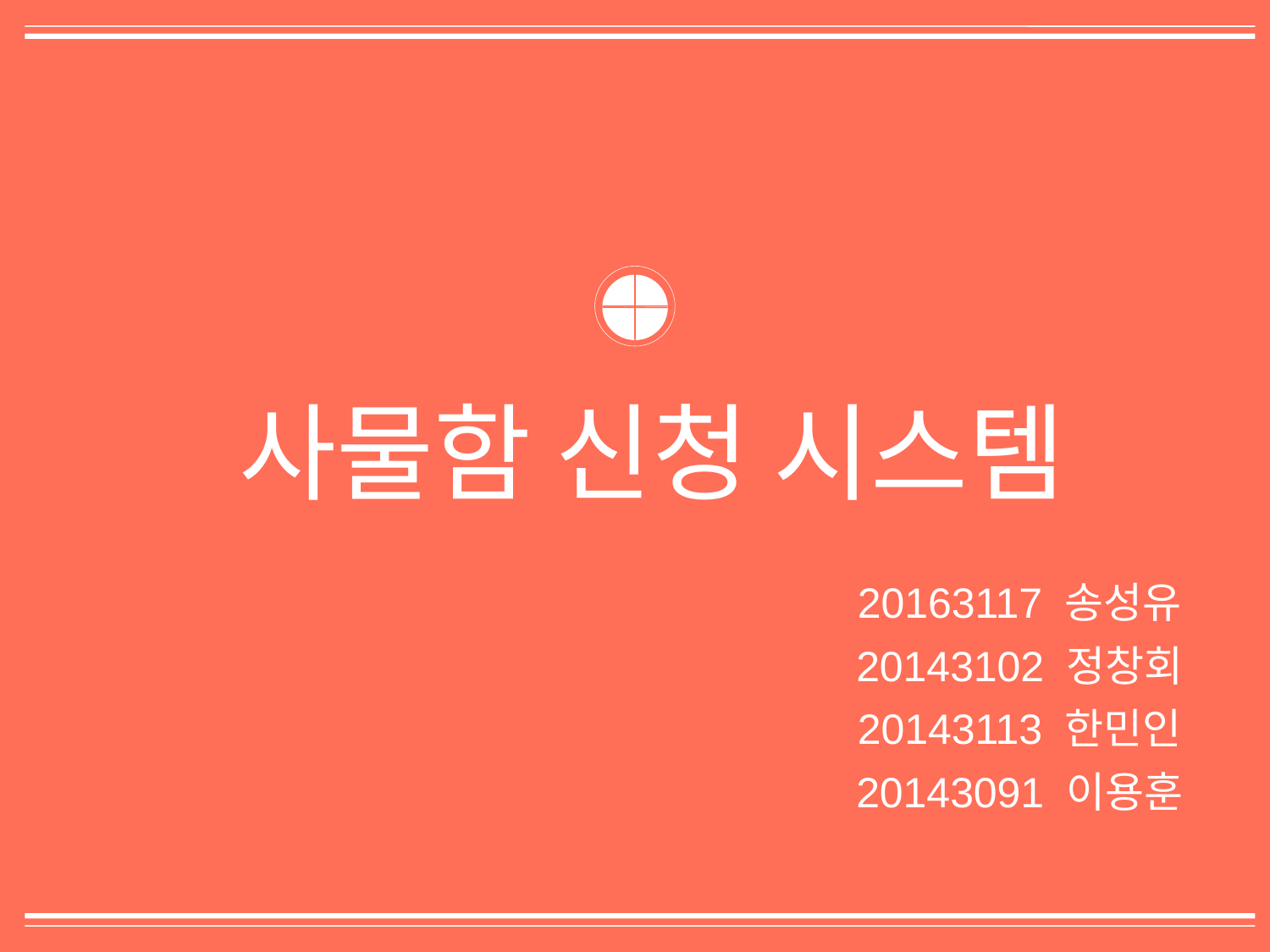

사물함 신청 시스템
20163117 송성유
20143102 정창회
20143113 한민인
20143091 이용훈